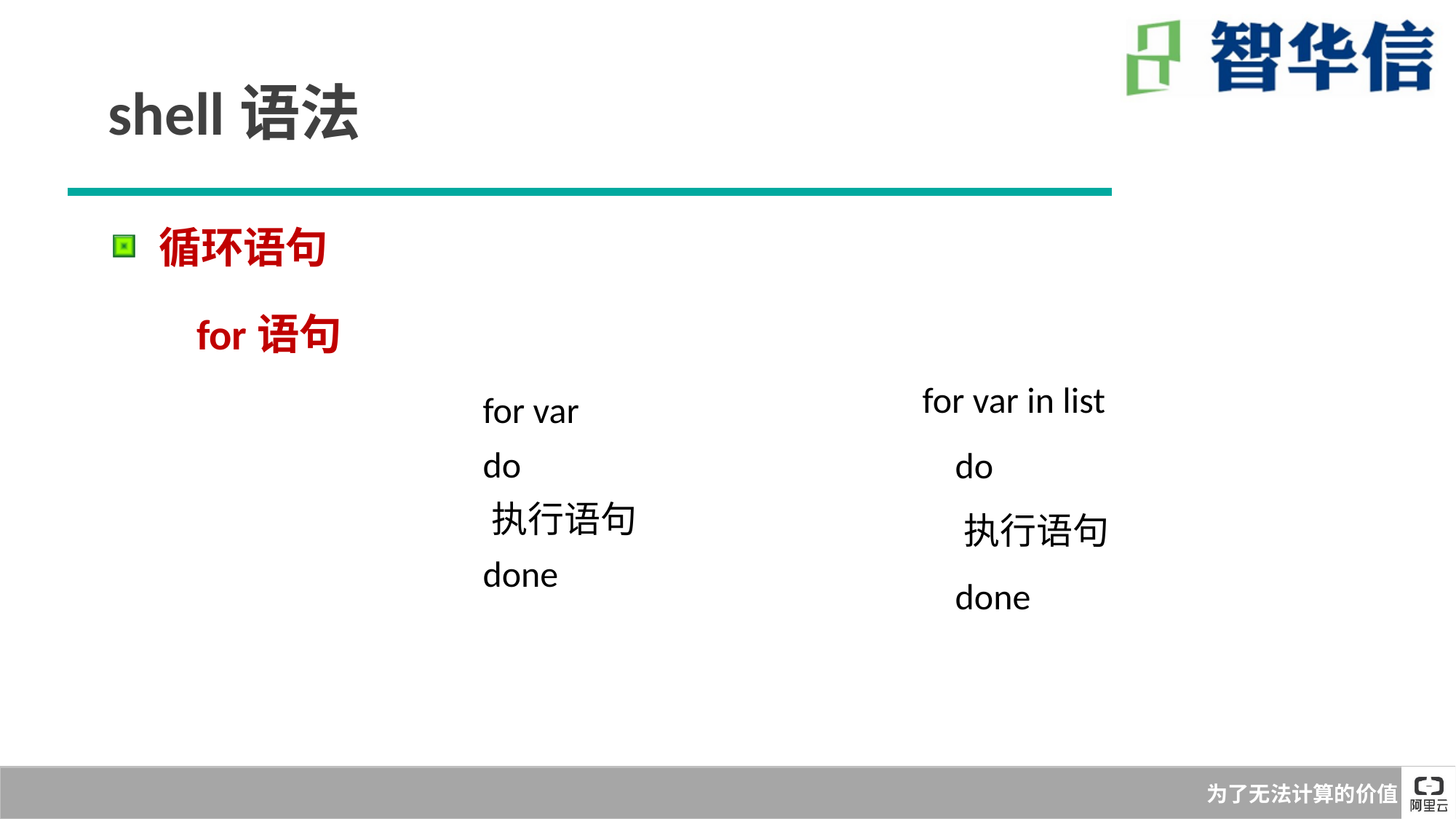

shell语法
 循环语句
    for var
    do
    执行语句
    done
for语句
for var in list
    do
    执行语句
    done